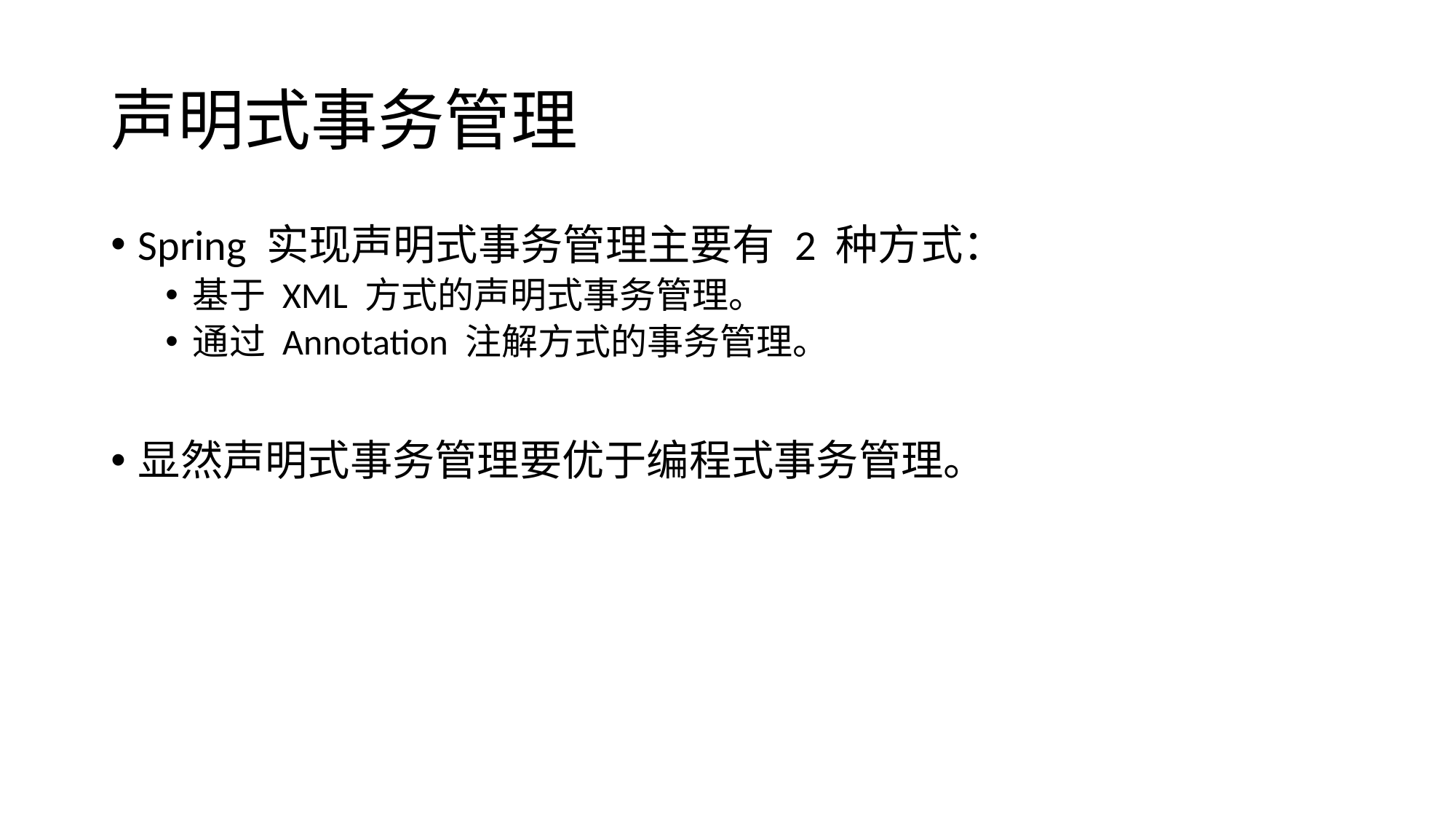

# 声明式事务管理
Spring 实现声明式事务管理主要有 2 种方式：
基于 XML 方式的声明式事务管理。
通过 Annotation 注解方式的事务管理。

显然声明式事务管理要优于编程式事务管理。